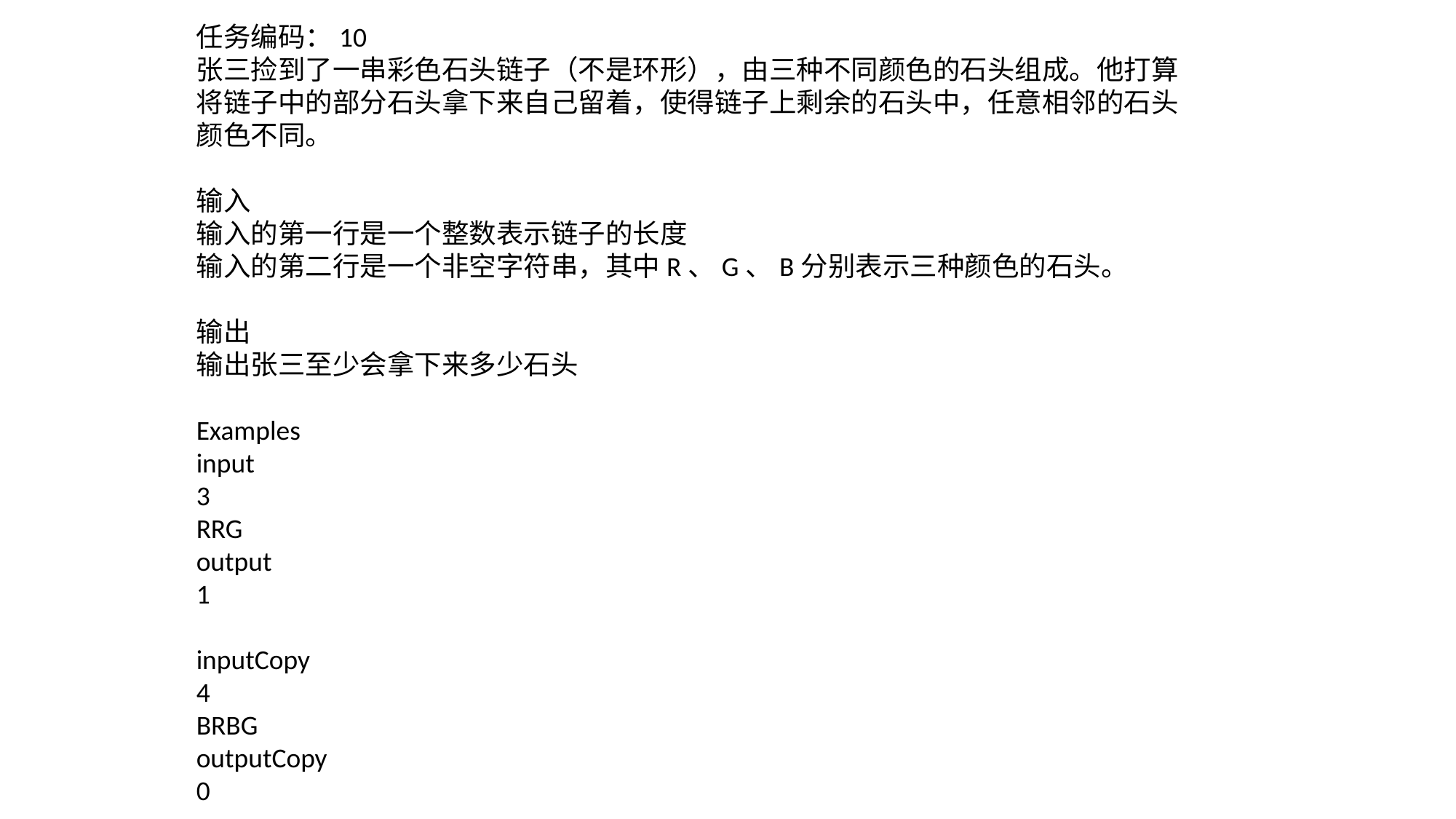

任务编码：10
张三捡到了一串彩色石头链子（不是环形），由三种不同颜色的石头组成。他打算将链子中的部分石头拿下来自己留着，使得链子上剩余的石头中，任意相邻的石头颜色不同。

输入
输入的第一行是一个整数表示链子的长度
输入的第二行是一个非空字符串，其中R、G、B分别表示三种颜色的石头。

输出
输出张三至少会拿下来多少石头

Examples
input
3
RRG
output
1

inputCopy
4
BRBG
outputCopy
0